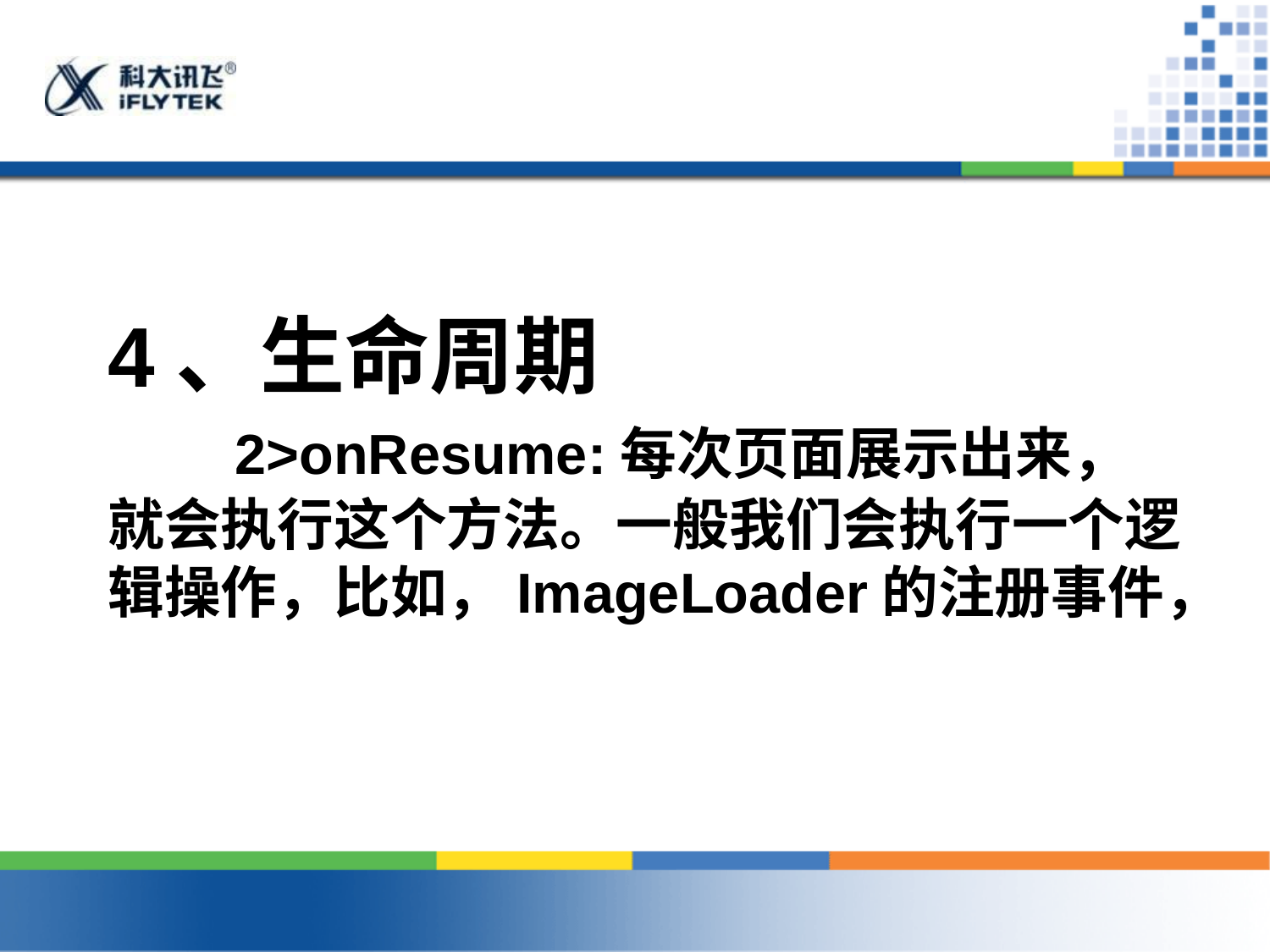

# 4、生命周期 2>onResume:每次页面展示出来，就会执行这个方法。一般我们会执行一个逻辑操作，比如，ImageLoader的注册事件，